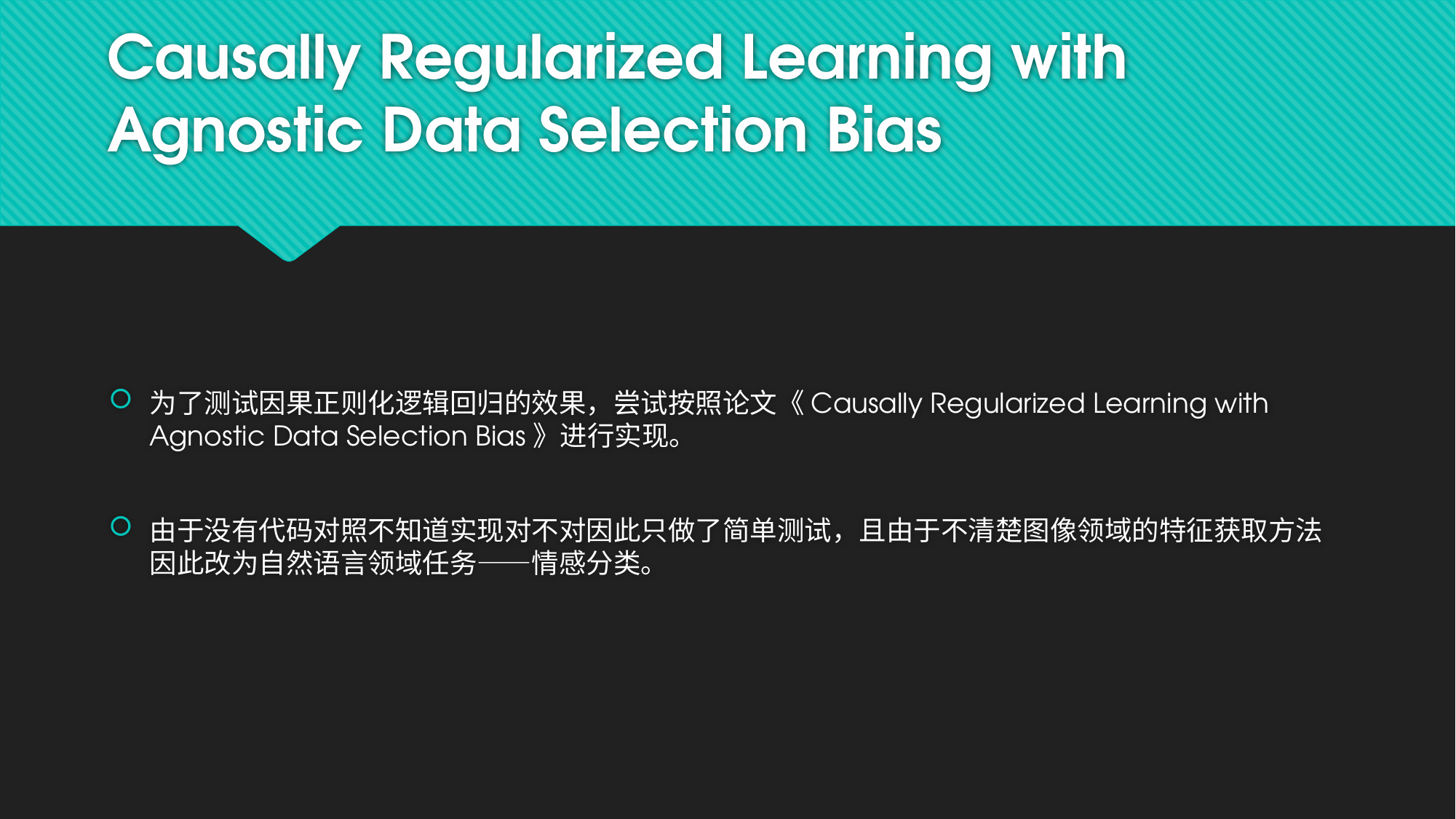

# Causally Regularized Learning with Agnostic Data Selection Bias
为了测试因果正则化逻辑回归的效果，尝试按照论文《Causally Regularized Learning with Agnostic Data Selection Bias》进行实现。

由于没有代码对照不知道实现对不对因此只做了简单测试，且由于不清楚图像领域的特征获取方法因此改为自然语言领域任务——情感分类。